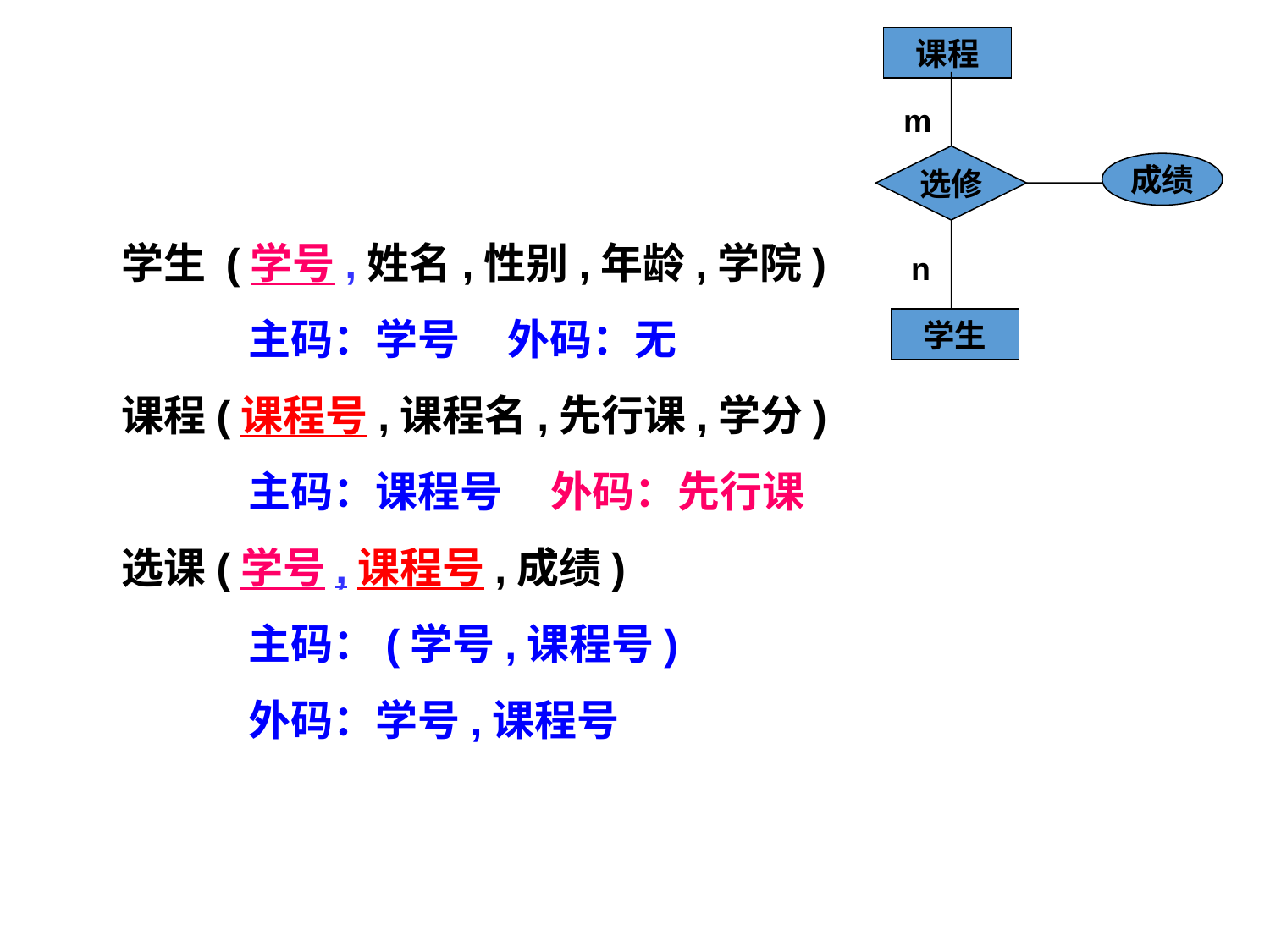

课程

m
选修

n
学生

成绩

外码引用例2
学生 (学号,姓名,性别,年龄,学院)
	主码：学号     外码：无
课程(课程号,课程名,先行课,学分)
	主码：课程号     外码：先行课
选课(学号,课程号,成绩)
	主码：(学号,课程号)
	外码：学号,课程号